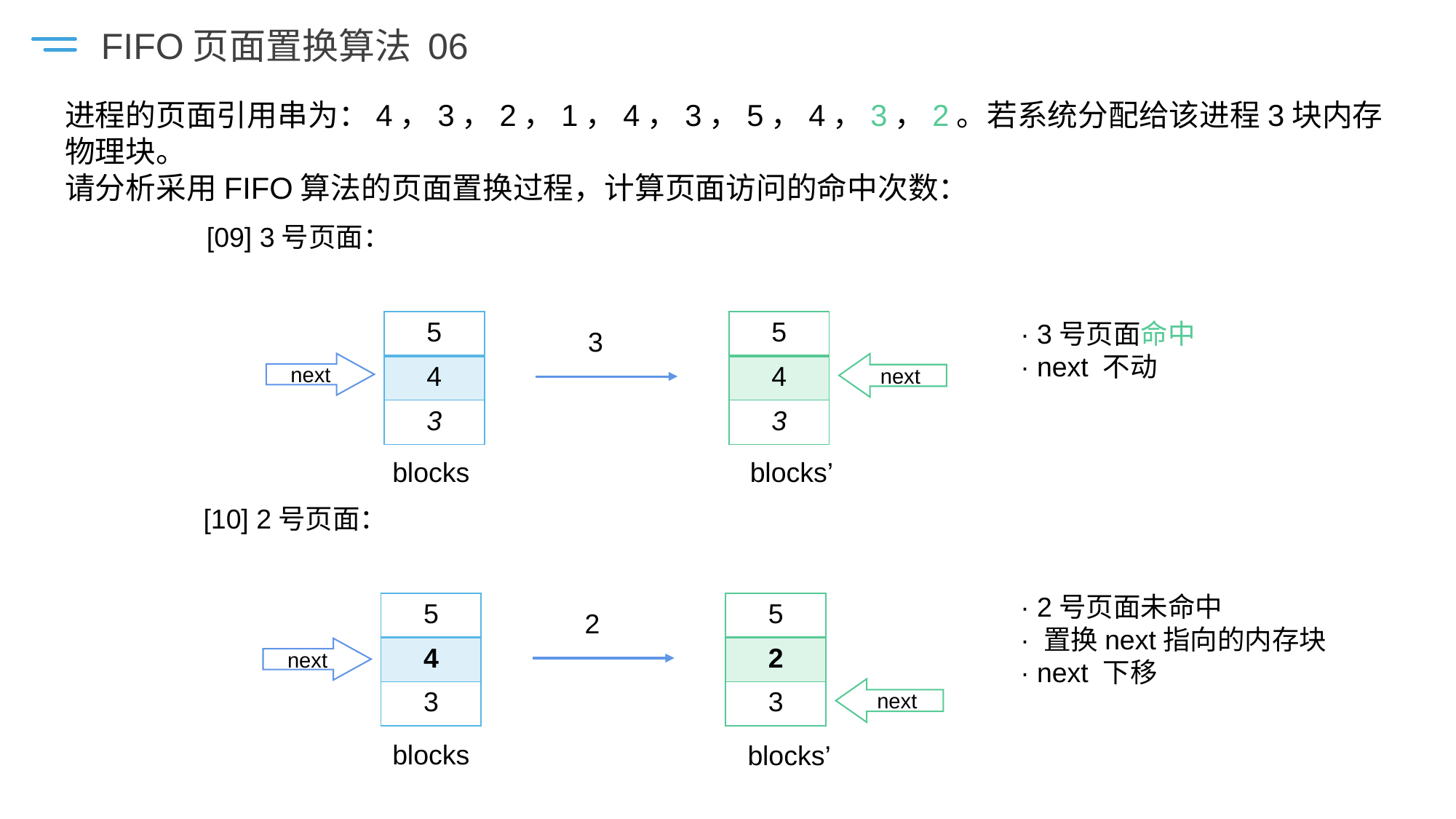

FIFO页面置换算法 06
进程的页面引用串为：4，3，2，1，4，3，5，4，3，2。若系统分配给该进程3块内存物理块。
请分析采用FIFO算法的页面置换过程，计算页面访问的命中次数：

[09] 3号页面：
· 3号页面命中
· next 不动
| 5 |
| --- |
| 4 |
| 3 |
| 5 |
| --- |
| 4 |
| 3 |
3
next
next
blocks’
blocks
[10] 2号页面：

· 2号页面未命中
· 置换next指向的内存块
· next 下移
| 5 |
| --- |
| 4 |
| 3 |
| 5 |
| --- |
| 2 |
| 3 |
2
next
next
blocks
blocks’